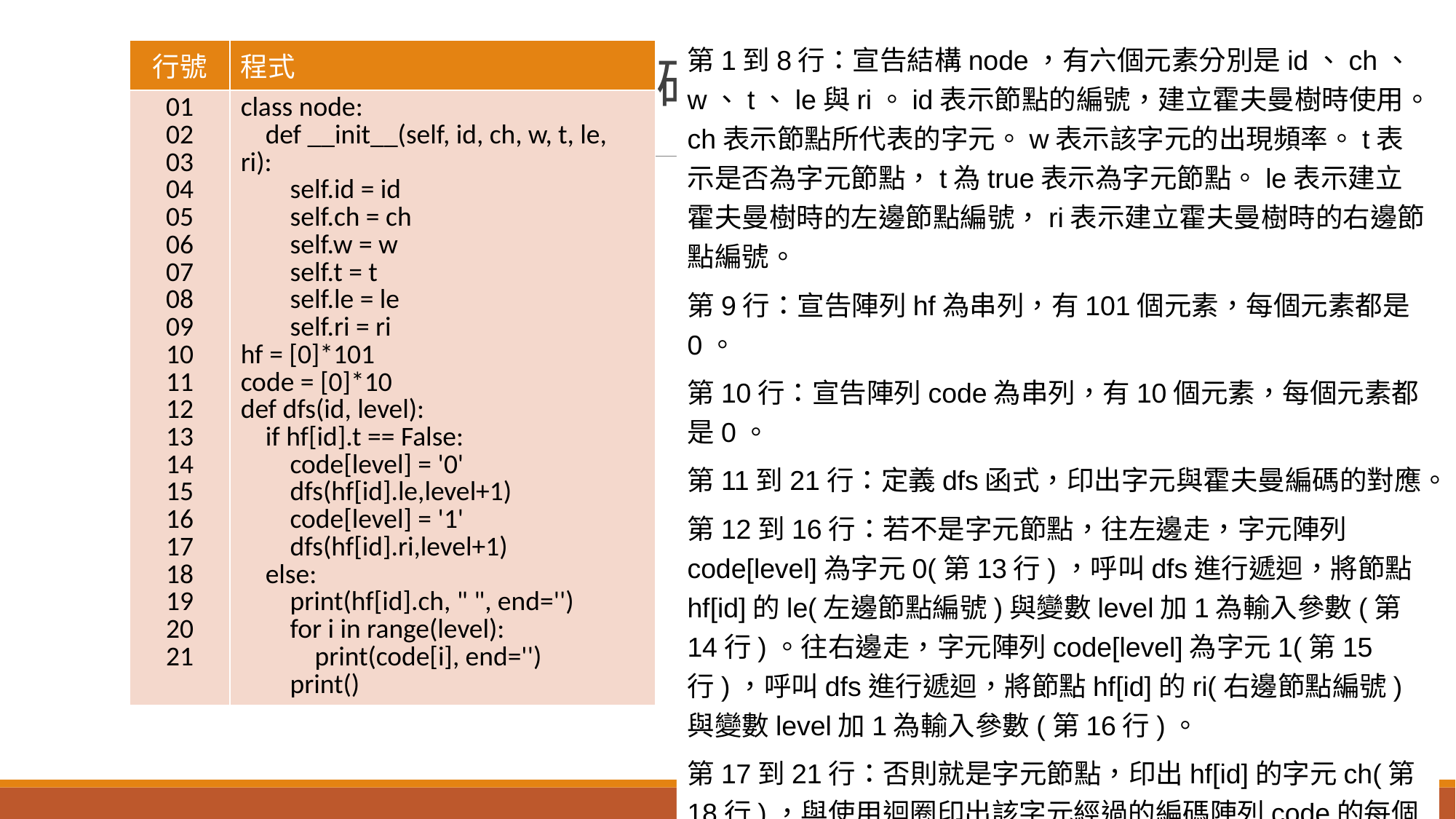

第1到8行：宣告結構node，有六個元素分別是id、ch、w、t、le與ri。id表示節點的編號，建立霍夫曼樹時使用。ch表示節點所代表的字元。w表示該字元的出現頻率。t表示是否為字元節點，t為true表示為字元節點。le表示建立霍夫曼樹時的左邊節點編號，ri表示建立霍夫曼樹時的右邊節點編號。
第9行：宣告陣列hf為串列，有101個元素，每個元素都是0。
第10行：宣告陣列code為串列，有10個元素，每個元素都是0。
第11到21行：定義dfs函式，印出字元與霍夫曼編碼的對應。
第12到16行：若不是字元節點，往左邊走，字元陣列code[level]為字元0(第13行)，呼叫dfs進行遞迴，將節點hf[id]的le(左邊節點編號)與變數level加1為輸入參數(第14行)。往右邊走，字元陣列code[level]為字元1(第15行)，呼叫dfs進行遞迴，將節點hf[id]的ri(右邊節點編號)與變數level加1為輸入參數(第16行)。
第17到21行：否則就是字元節點，印出hf[id]的字元ch(第18行)，與使用迴圈印出該字元經過的編碼陣列code的每個元素到螢幕(第19到20行)，最後輸出換行(第21行)。
# 7-1-1　實作霍夫曼編碼--使用Sort (7-1-1-霍夫曼編碼-使用Sort.py)
| 行號 | 程式 |
| --- | --- |
| 01 02 03 04 05 06 07 08 09 10 11 12 13 14 15 16 17 18 19 20 21 | class node: def \_\_init\_\_(self, id, ch, w, t, le, ri): self.id = id self.ch = ch self.w = w self.t = t self.le = le self.ri = ri hf = [0]\*101 code = [0]\*10 def dfs(id, level): if hf[id].t == False: code[level] = '0' dfs(hf[id].le,level+1) code[level] = '1' dfs(hf[id].ri,level+1) else: print(hf[id].ch, " ", end='') for i in range(level): print(code[i], end='') print() |